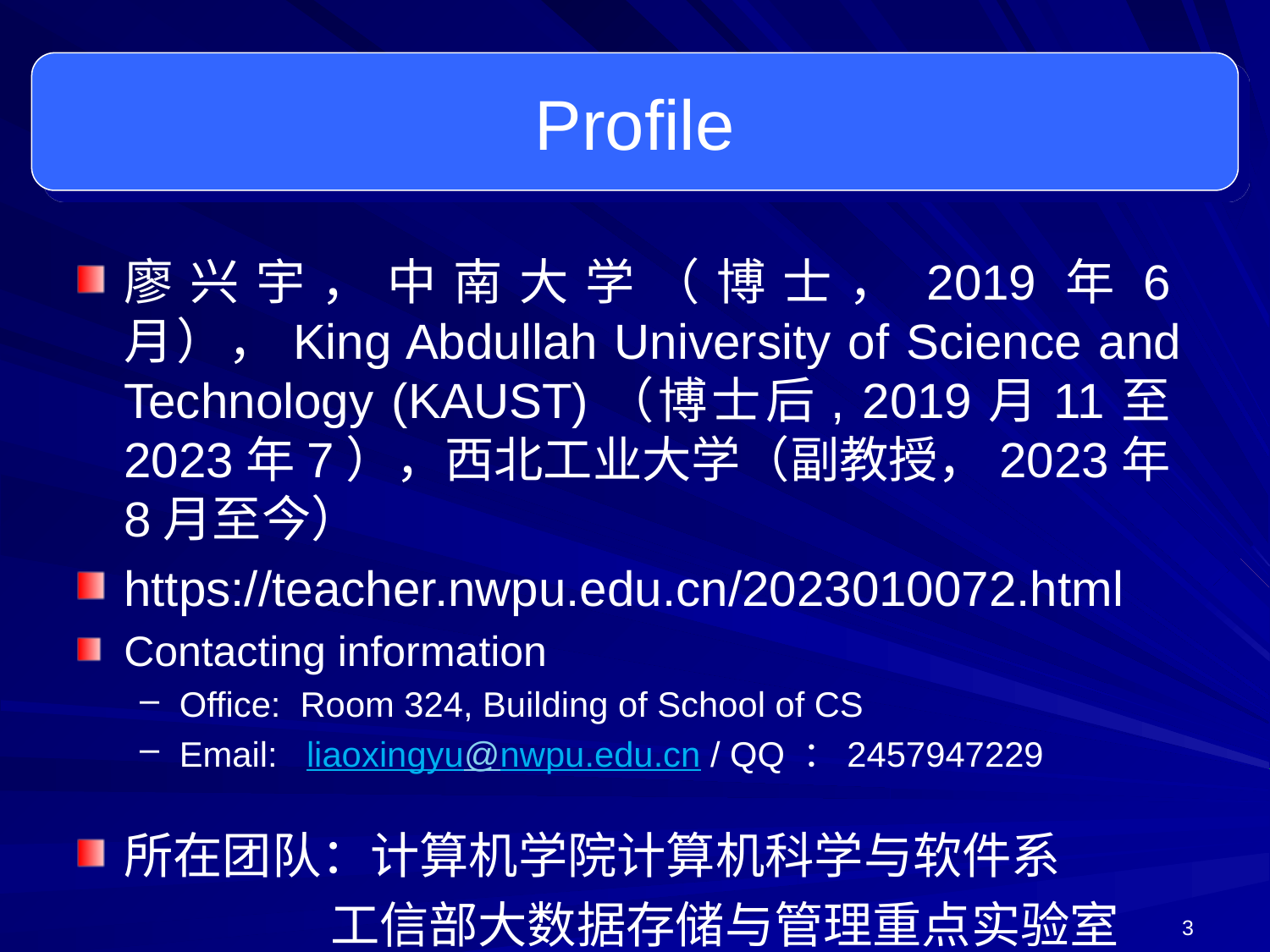

Profile
廖兴宇，中南大学（博士，2019年6月），King Abdullah University of Science and Technology (KAUST)（博士后, 2019月11至2023年7），西北工业大学（副教授，2023年8月至今）
https://teacher.nwpu.edu.cn/2023010072.html
Contacting information
Office:  Room 324, Building of School of CS
Email:   liaoxingyu@nwpu.edu.cn / QQ ：2457947229

所在团队：计算机学院计算机科学与软件系
                      工信部大数据存储与管理重点实验室
3